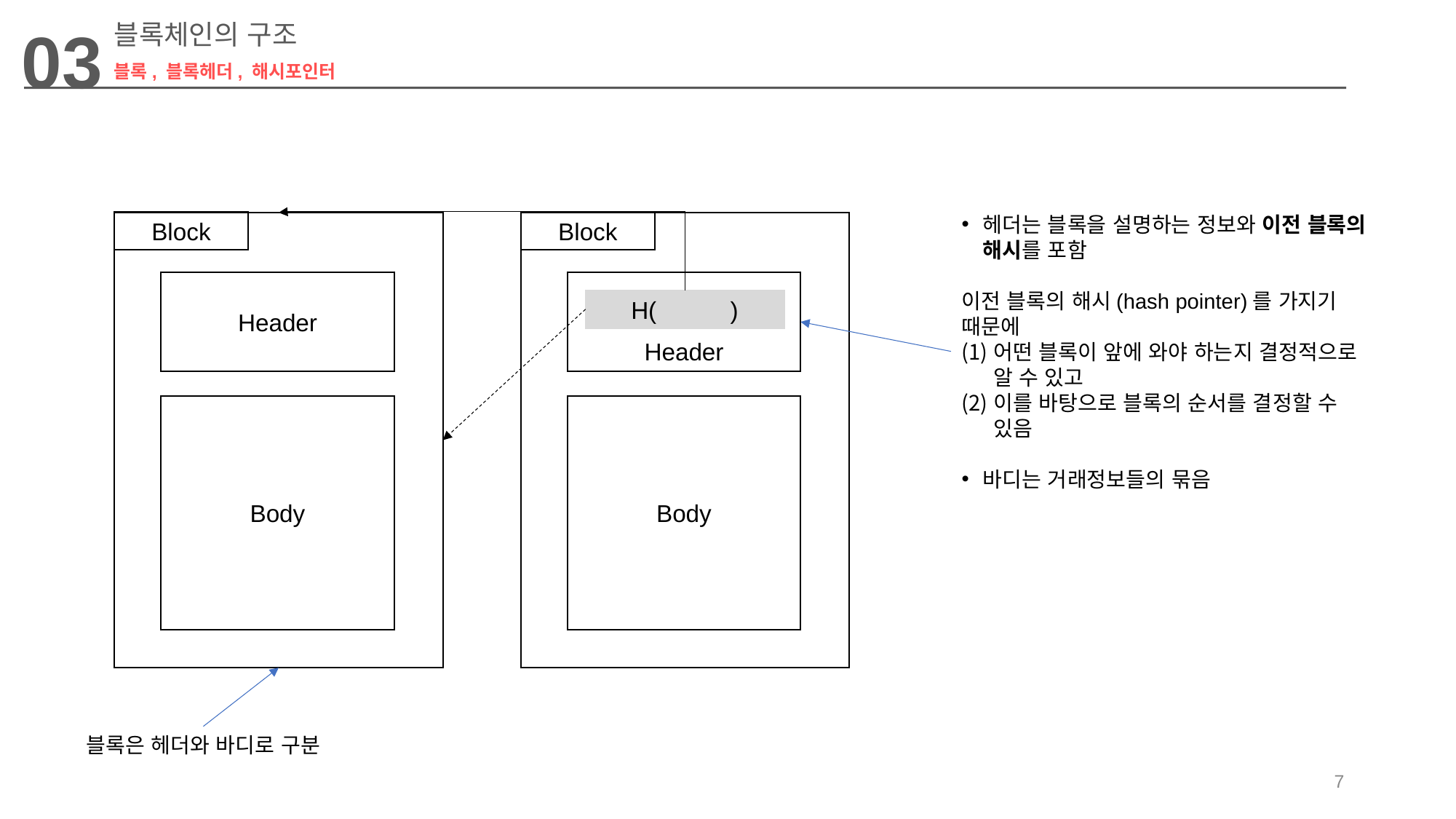

03
블록체인의 구조
블록, 블록헤더, 해시포인터

헤더는 블록을 설명하는 정보와 이전 블록의 해시를 포함

이전 블록의 해시(hash pointer)를 가지기 때문에
어떤 블록이 앞에 와야 하는지 결정적으로 알 수 있고
이를 바탕으로 블록의 순서를 결정할 수 있음

바디는 거래정보들의 묶음
Block

Header
Body
Block

Header
Body
H(           )
블록은 헤더와 바디로 구분
7